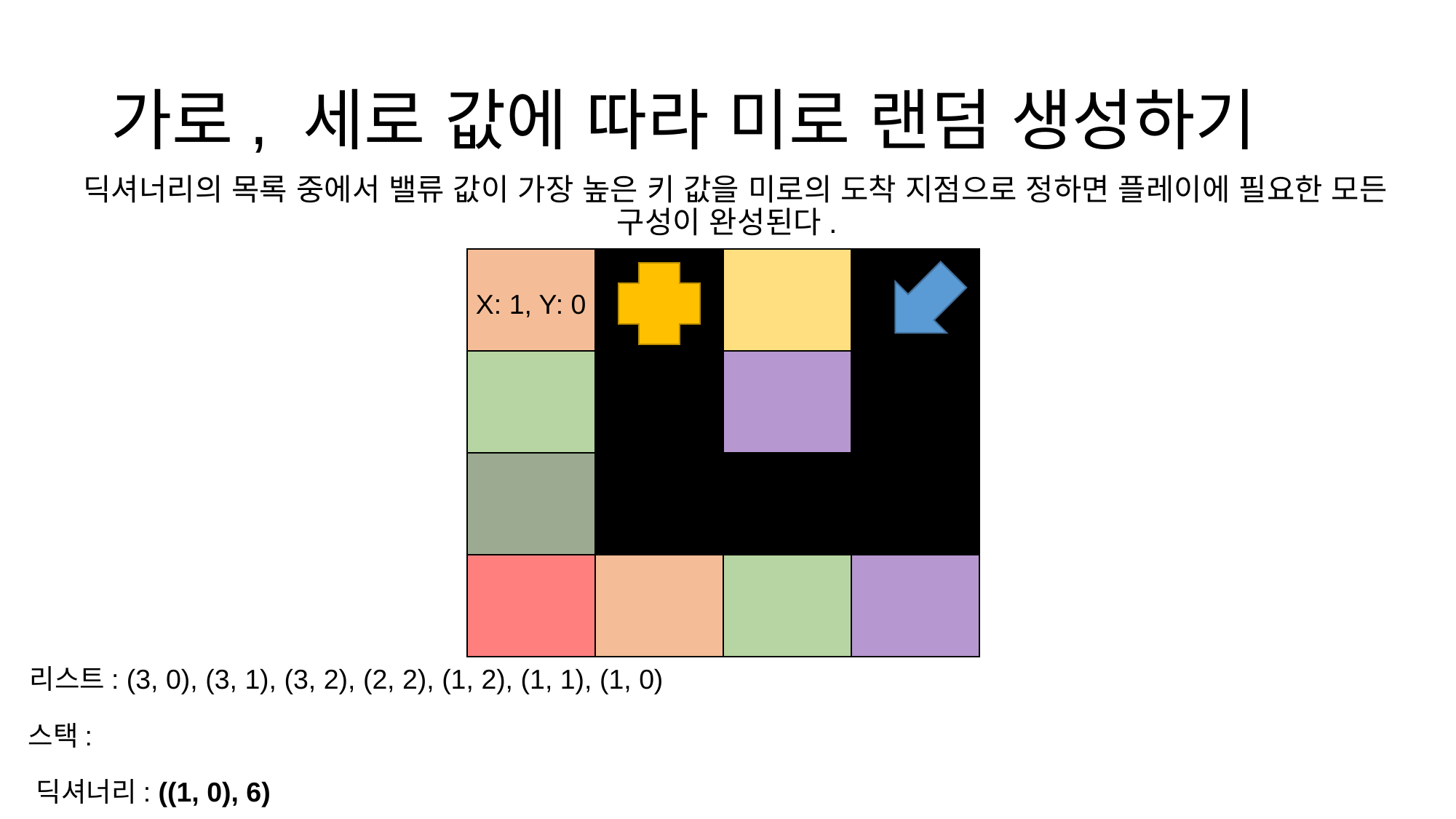

# 가로, 세로 값에 따라 미로 랜덤 생성하기
딕셔너리의 목록 중에서 밸류 값이 가장 높은 키 값을 미로의 도착 지점으로 정하면 플레이에 필요한 모든 구성이 완성된다.

X: 1, Y: 0

리스트: (3, 0), (3, 1), (3, 2), (2, 2), (1, 2), (1, 1), (1, 0)
스택:
딕셔너리: ((1, 0), 6)